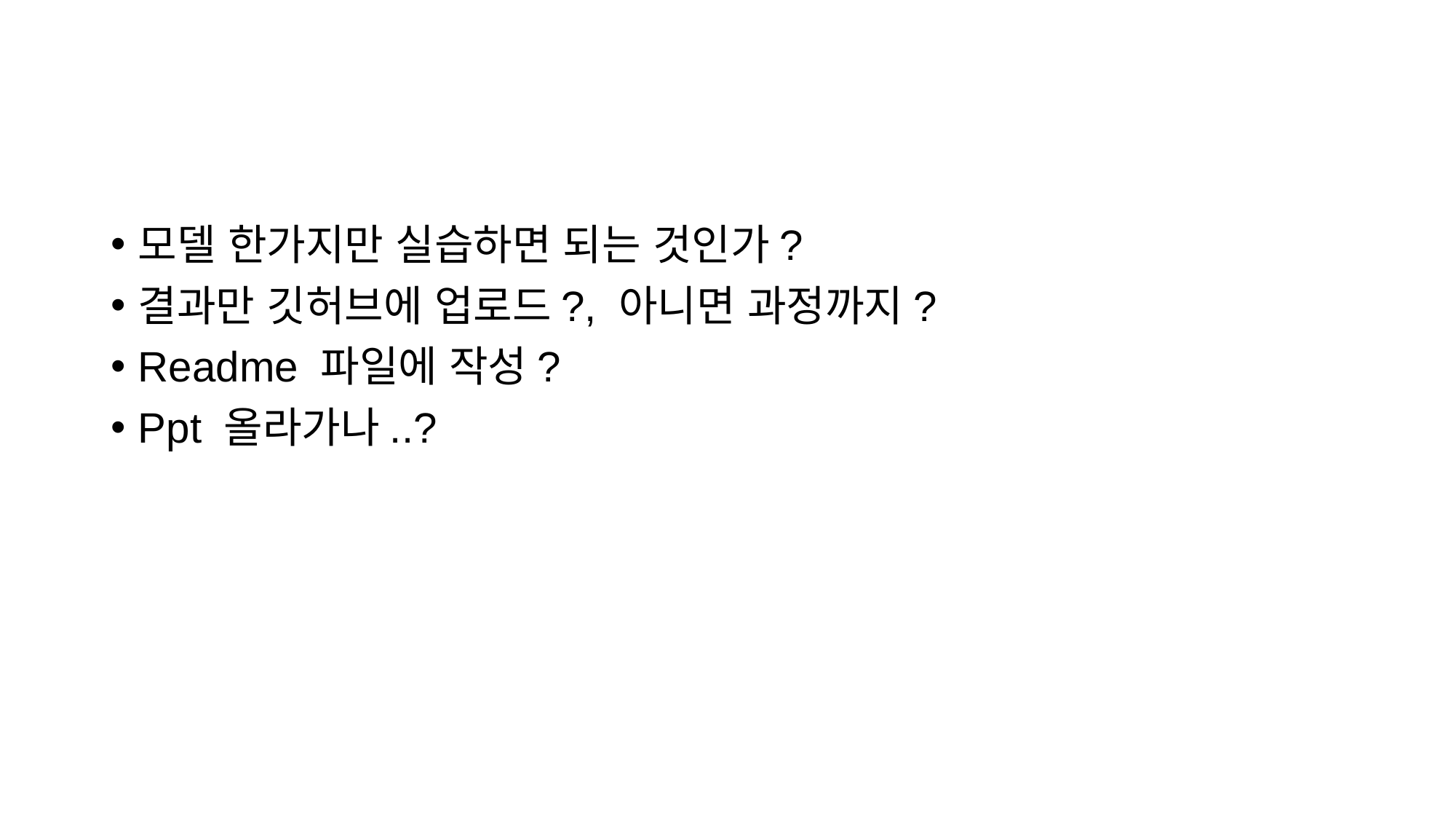

#
모델 한가지만 실습하면 되는 것인가?
결과만 깃허브에 업로드?, 아니면 과정까지?
Readme 파일에 작성?
Ppt 올라가나..?